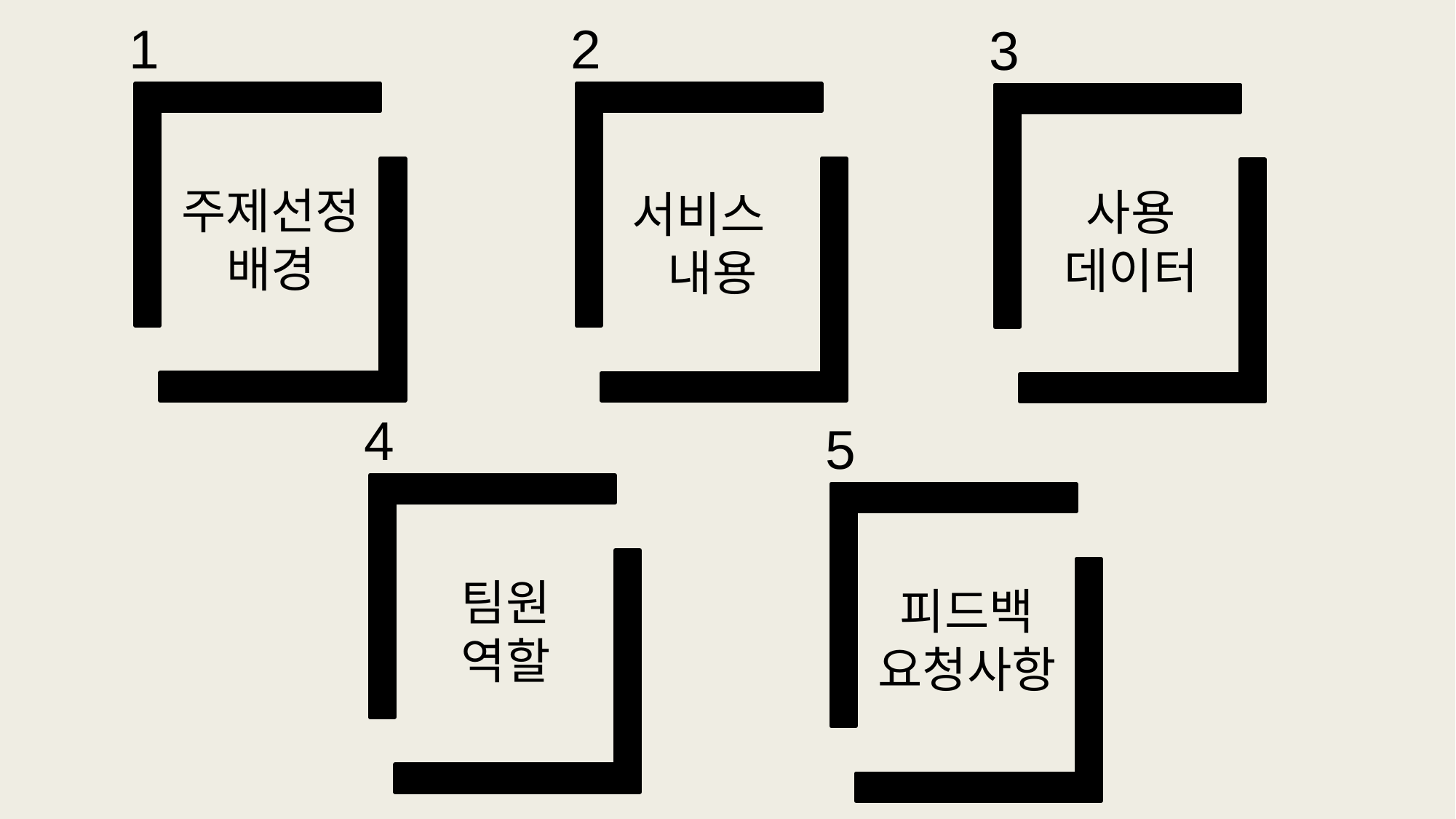

1

주제선정
배경
2

서비스
내용
3

사용
데이터
4

팀원
역할
5

피드백
요청사항